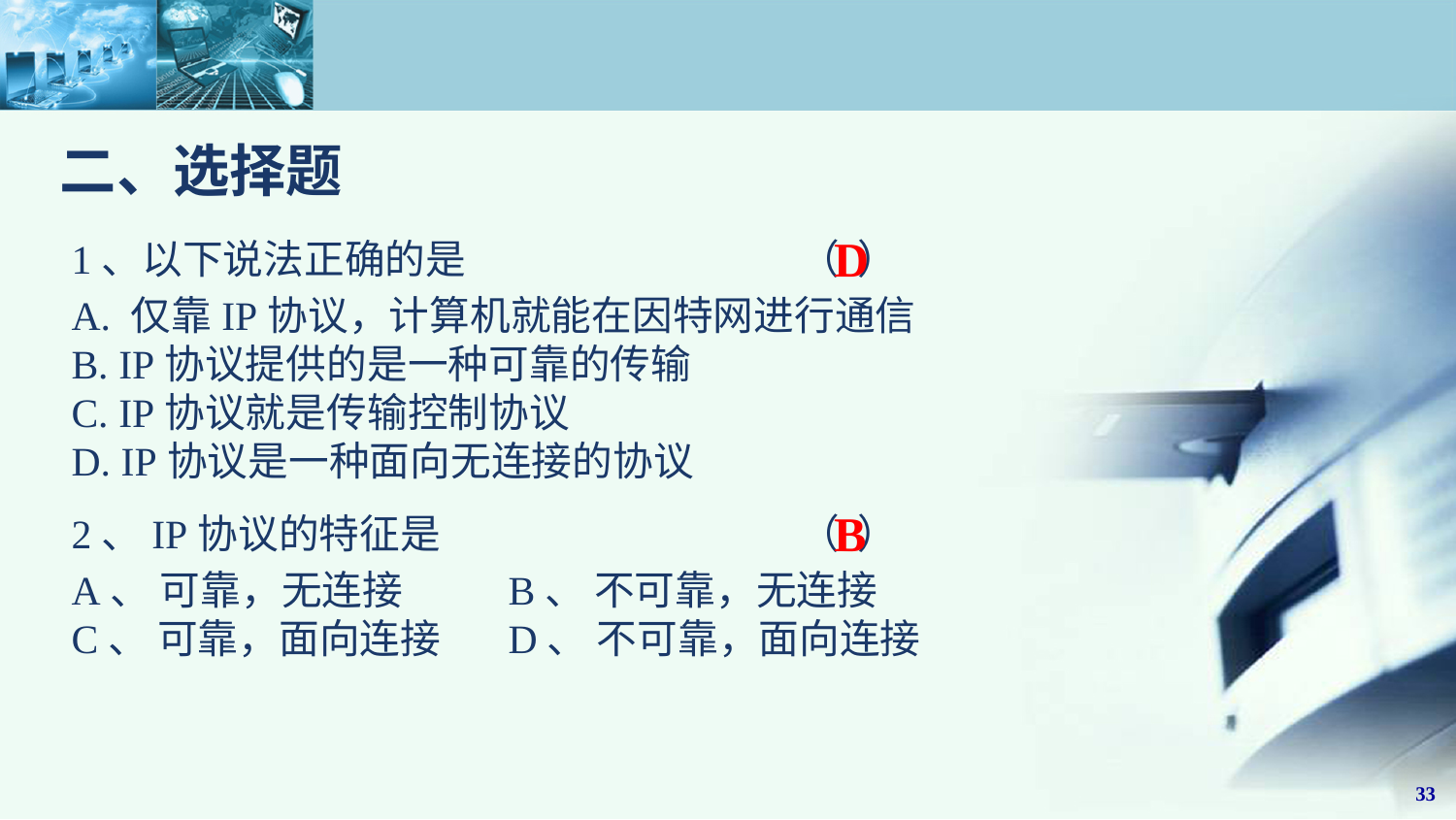

# 二、选择题
D
1、以下说法正确的是			（  ）
A. 仅靠IP协议，计算机就能在因特网进行通信
B. IP协议提供的是一种可靠的传输
C. IP协议就是传输控制协议
D. IP协议是一种面向无连接的协议
2、IP协议的特征是			（  ）
A、 可靠，无连接 	B、 不可靠，无连接
C、 可靠，面向连接 	D、 不可靠，面向连接

B
33